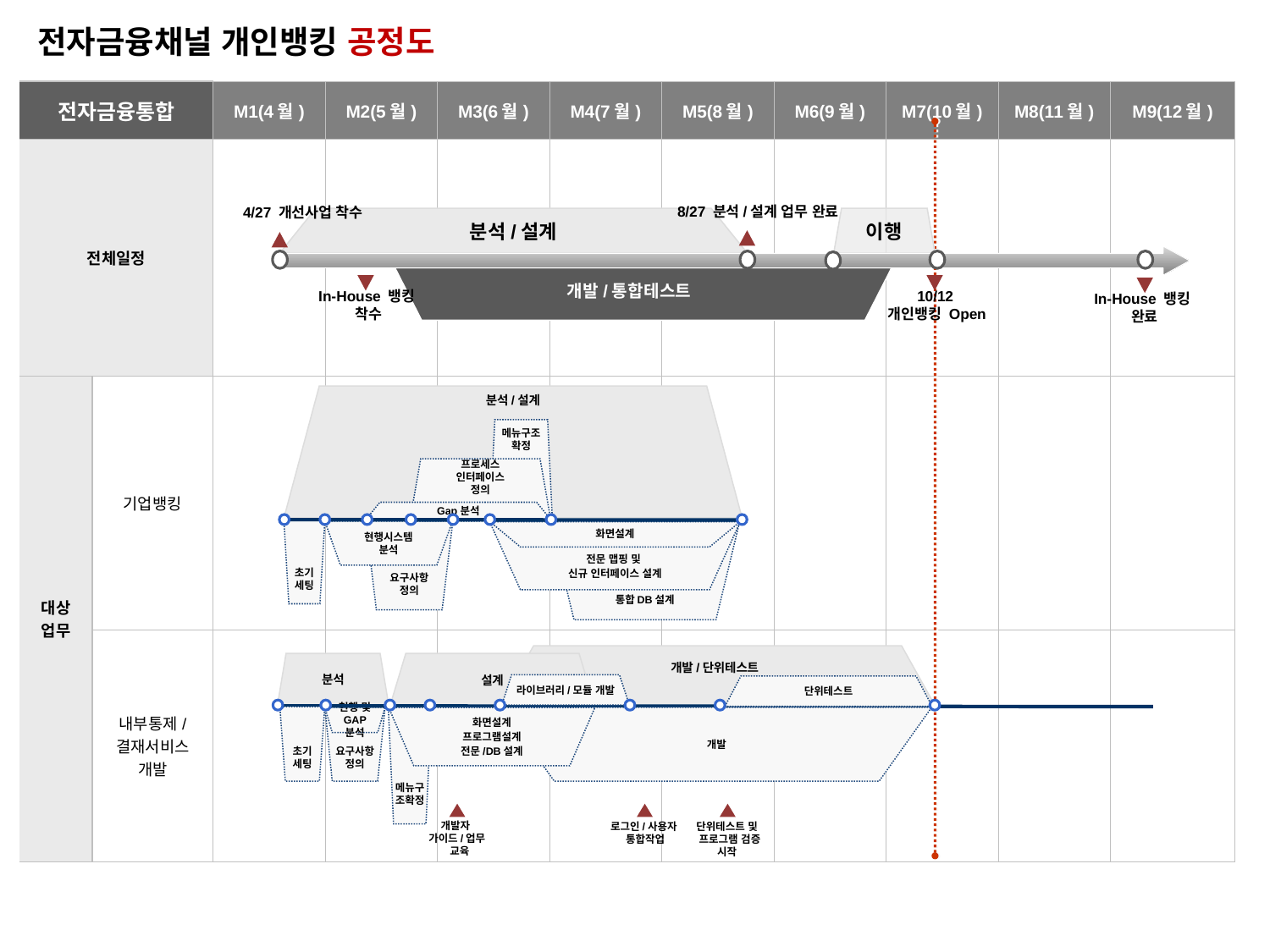

전자금융채널 개인뱅킹 공정도

| 전자금융통합 |  | M1(4월) | M2(5월) | M3(6월) | M4(7월) | M5(8월) | M6(9월) | M7(10월) | M8(11월) | M9(12월) |
| --- | --- | --- | --- | --- | --- | --- | --- | --- | --- | --- |
| 전체일정 |  |  |  |  |  |  |  |  |  |  |
| 대상 업무 | 기업뱅킹 |  |  |  |  |  |  |  |  |  |
|  | 내부통제/ 결재서비스 개발 |  |  |  |  |  |  |  |  |  |

8/27 분석/설계 업무 완료

4/27 개선사업 착수

이행
분석/설계

개발/통합테스트

In-House 뱅킹
착수

10/12
개인뱅킹 Open

In-House 뱅킹
완료
분석/설계

메뉴구조
확정

프로세스
인터페이스
정의

Gap분석

초기
세팅
현행시스템
분석

요구사항
정의
화면설계

전문 맵핑 및
신규 인터페이스 설계

통합DB설계

분석
설계
개발/단위테스트
라이브러리/모듈 개발
단위테스트

초기
세팅

요구사항
정의
현행 및 GAP 분석
개발
화면설계
프로그램설계
전문/DB설계
메뉴구조확정

개발자
가이드/업무
 교육

로그인/사용자
통합작업

단위테스트 및
 프로그램 검증
시작